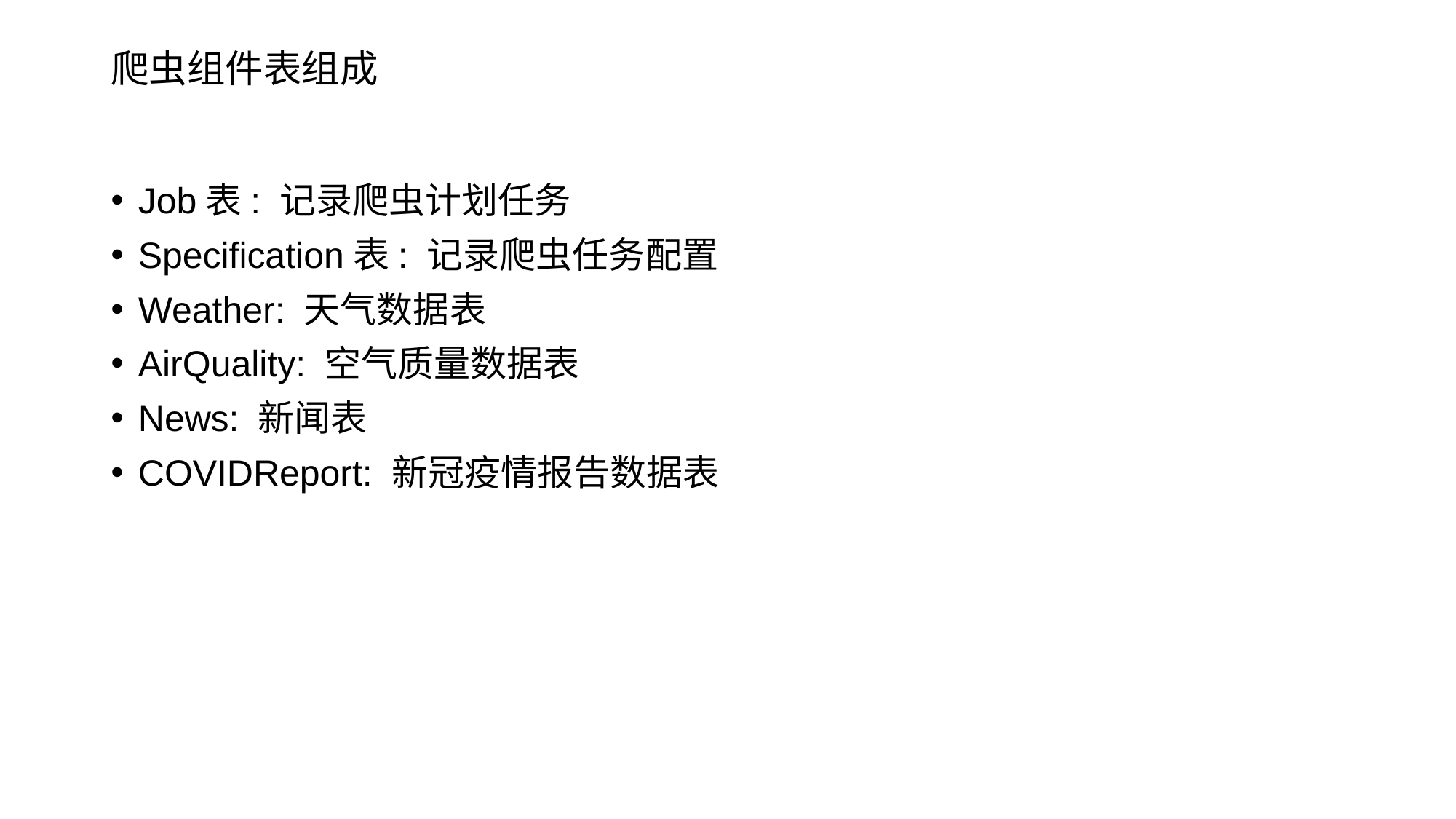

# 爬虫组件表组成
Job表: 记录爬虫计划任务
Specification表: 记录爬虫任务配置
Weather: 天气数据表
AirQuality: 空气质量数据表
News: 新闻表
COVIDReport: 新冠疫情报告数据表